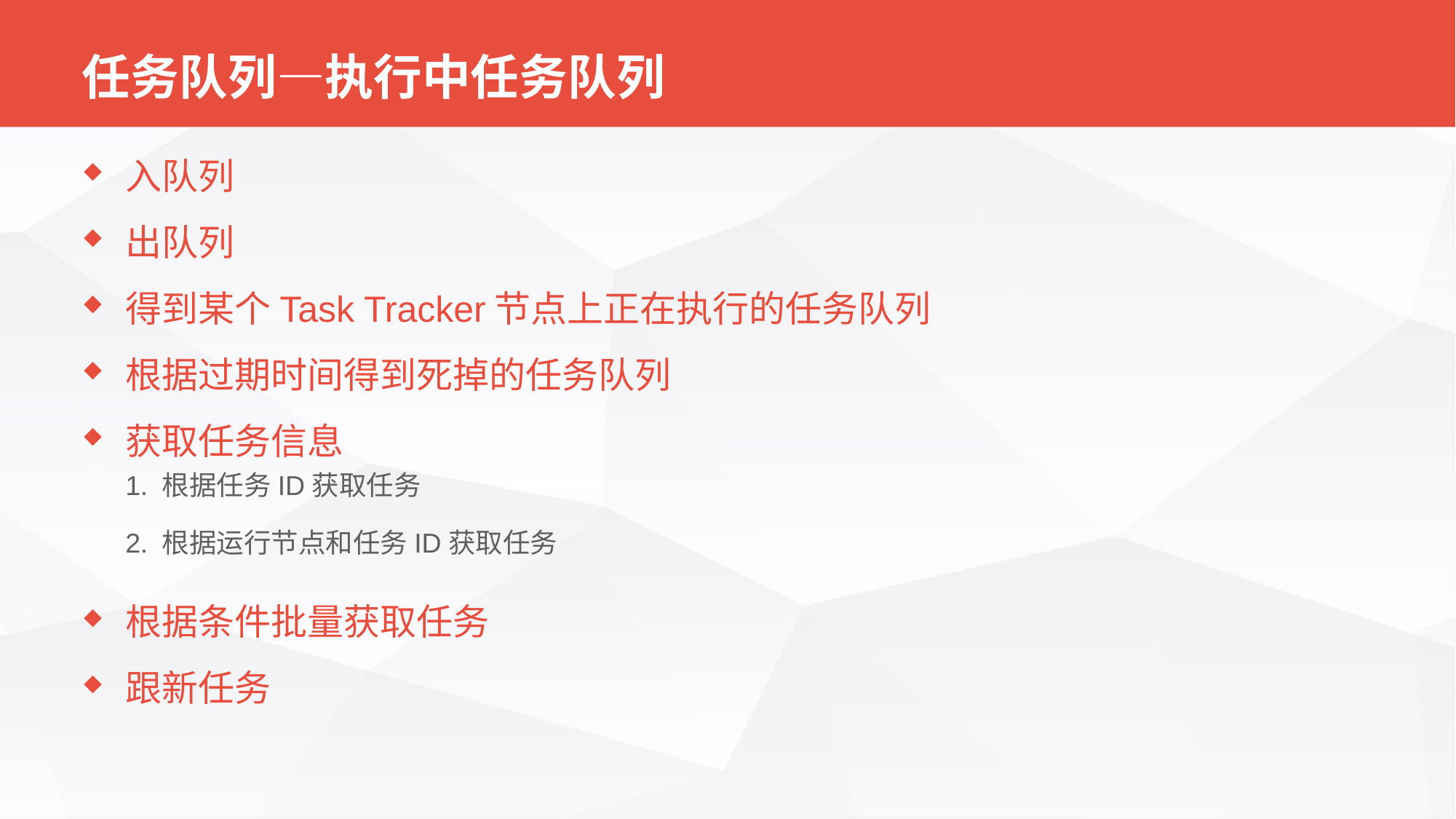

# 任务队列—执行中任务队列
入队列
出队列
得到某个Task Tracker节点上正在执行的任务队列
根据过期时间得到死掉的任务队列
获取任务信息
1. 根据任务ID获取任务
2. 根据运行节点和任务ID获取任务
根据条件批量获取任务
跟新任务